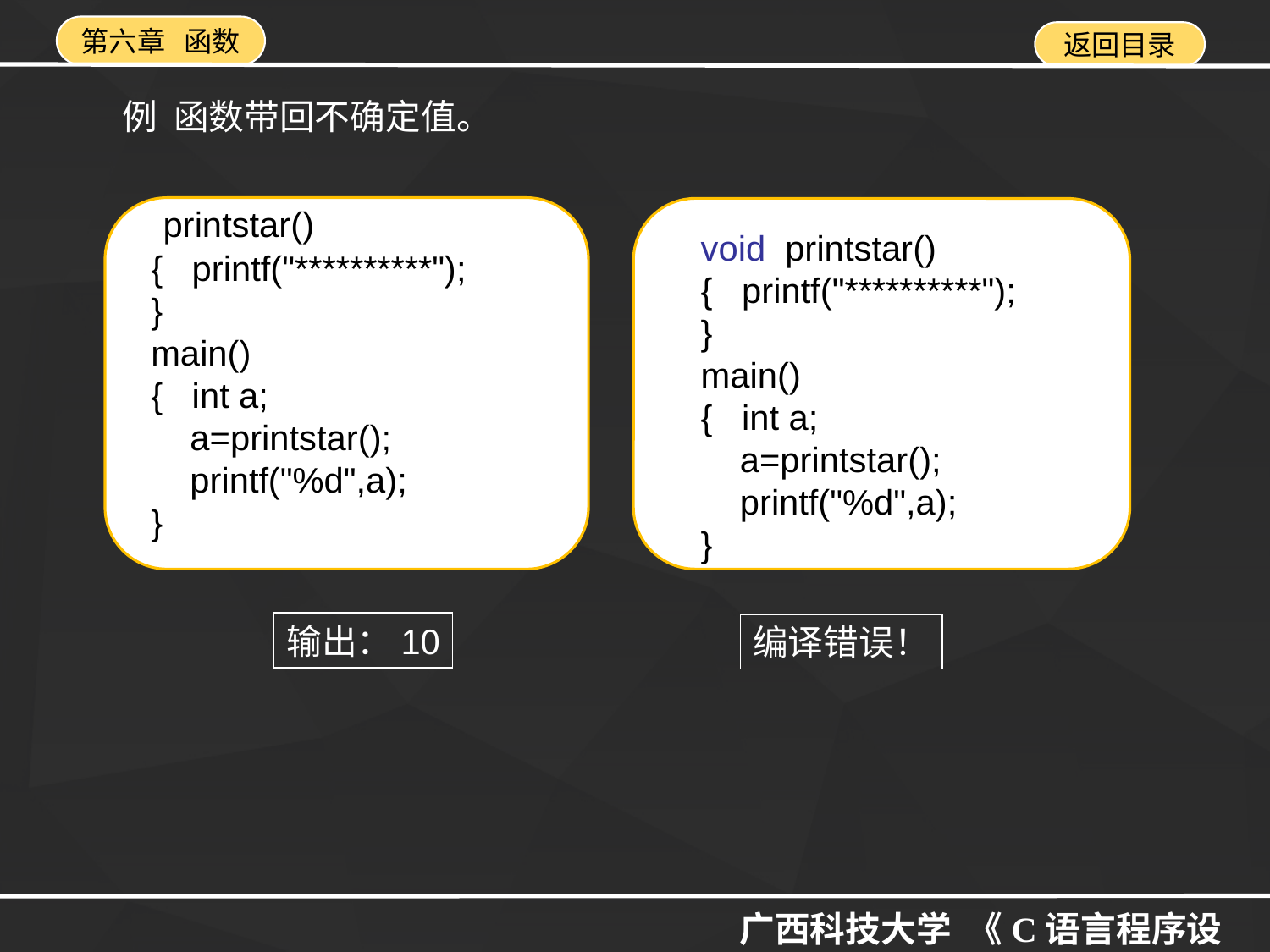

例  函数带回不确定值。
 printstar()
{   printf("**********");
}
main()
{   int a;
    a=printstar();
    printf("%d",a);
}

void  printstar()
{   printf("**********");
}
main()
{   int a;
    a=printstar();
    printf("%d",a);
}
输出：10
编译错误！